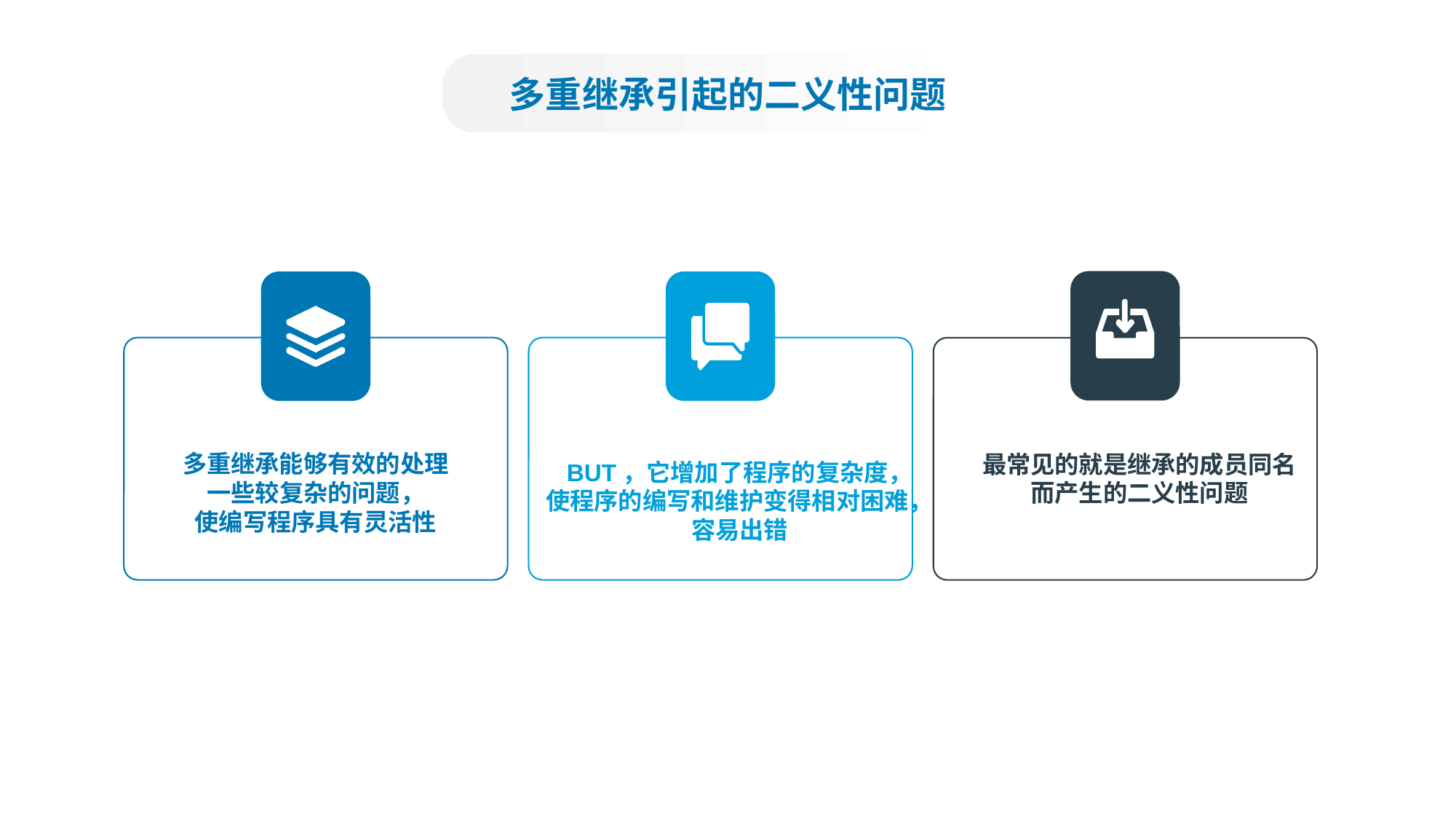

多重继承引起的二义性问题

最常见的就是继承的成员同名
而产生的二义性问题

BUT，它增加了程序的复杂度，
使程序的编写和维护变得相对困难，
容易出错

多重继承能够有效的处理
一些较复杂的问题，
使编写程序具有灵活性